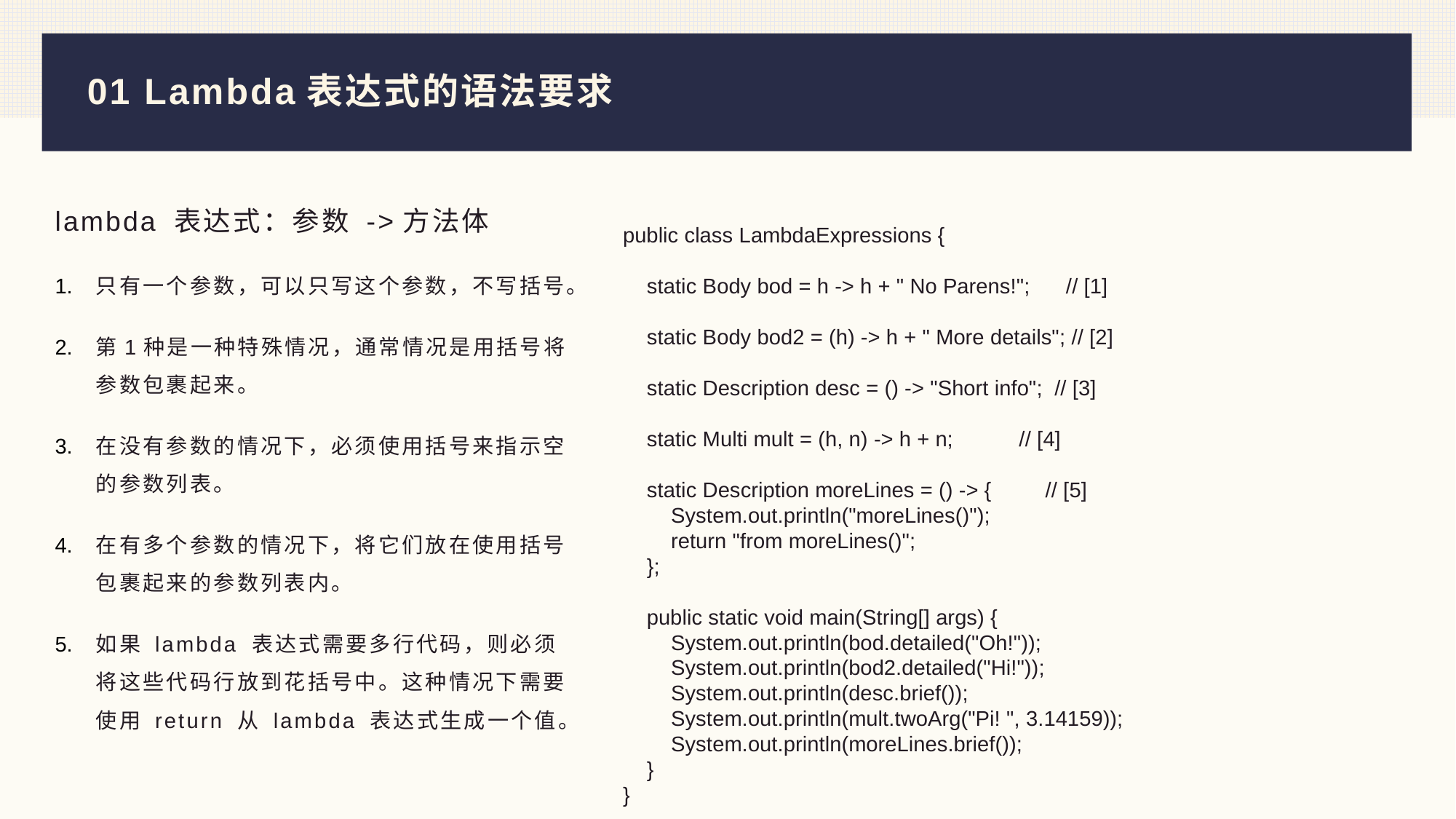

# 01 Lambda表达式的语法要求
lambda 表达式：参数 ->方法体
只有一个参数，可以只写这个参数，不写括号。
第1种是一种特殊情况，通常情况是用括号将参数包裹起来。
在没有参数的情况下，必须使用括号来指示空的参数列表。
在有多个参数的情况下，将它们放在使用括号包裹起来的参数列表内。
如果 lambda 表达式需要多行代码，则必须将这些代码行放到花括号中。这种情况下需要使用 return 从 lambda 表达式生成一个值。
public class LambdaExpressions {

    static Body bod = h -> h + " No Parens!";      // [1]

    static Body bod2 = (h) -> h + " More details"; // [2]

    static Description desc = () -> "Short info";  // [3]

    static Multi mult = (h, n) -> h + n;           // [4]

    static Description moreLines = () -> {         // [5]
        System.out.println("moreLines()");
        return "from moreLines()";
    };

    public static void main(String[] args) {
        System.out.println(bod.detailed("Oh!"));
        System.out.println(bod2.detailed("Hi!"));
        System.out.println(desc.brief());
        System.out.println(mult.twoArg("Pi! ", 3.14159));
        System.out.println(moreLines.brief());
    }
}